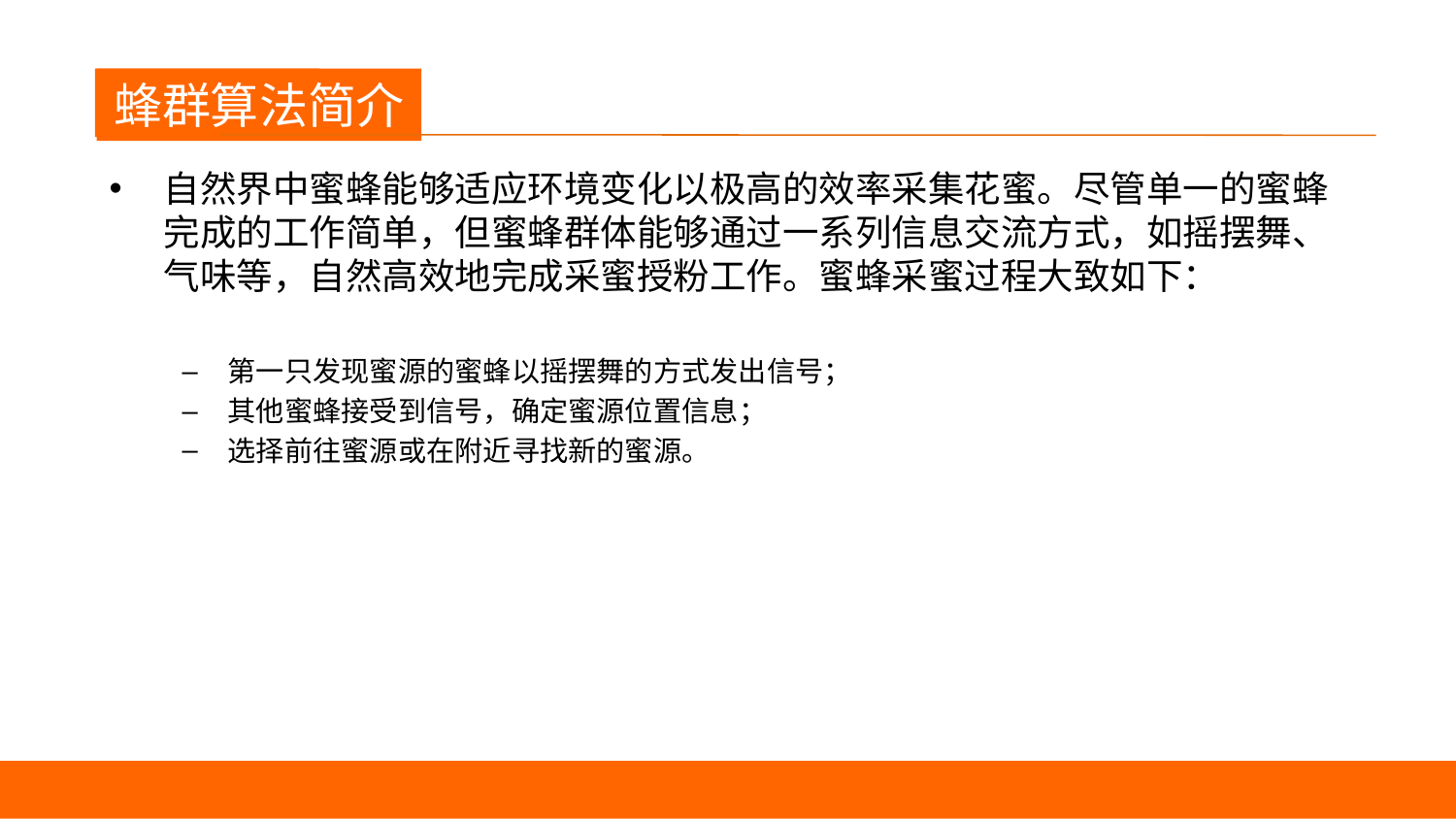

蜂群算法简介
自然界中蜜蜂能够适应环境变化以极高的效率采集花蜜。尽管单一的蜜蜂完成的工作简单，但蜜蜂群体能够通过一系列信息交流方式，如摇摆舞、气味等，自然高效地完成采蜜授粉工作。蜜蜂采蜜过程大致如下：

第一只发现蜜源的蜜蜂以摇摆舞的方式发出信号；
其他蜜蜂接受到信号，确定蜜源位置信息；
选择前往蜜源或在附近寻找新的蜜源。